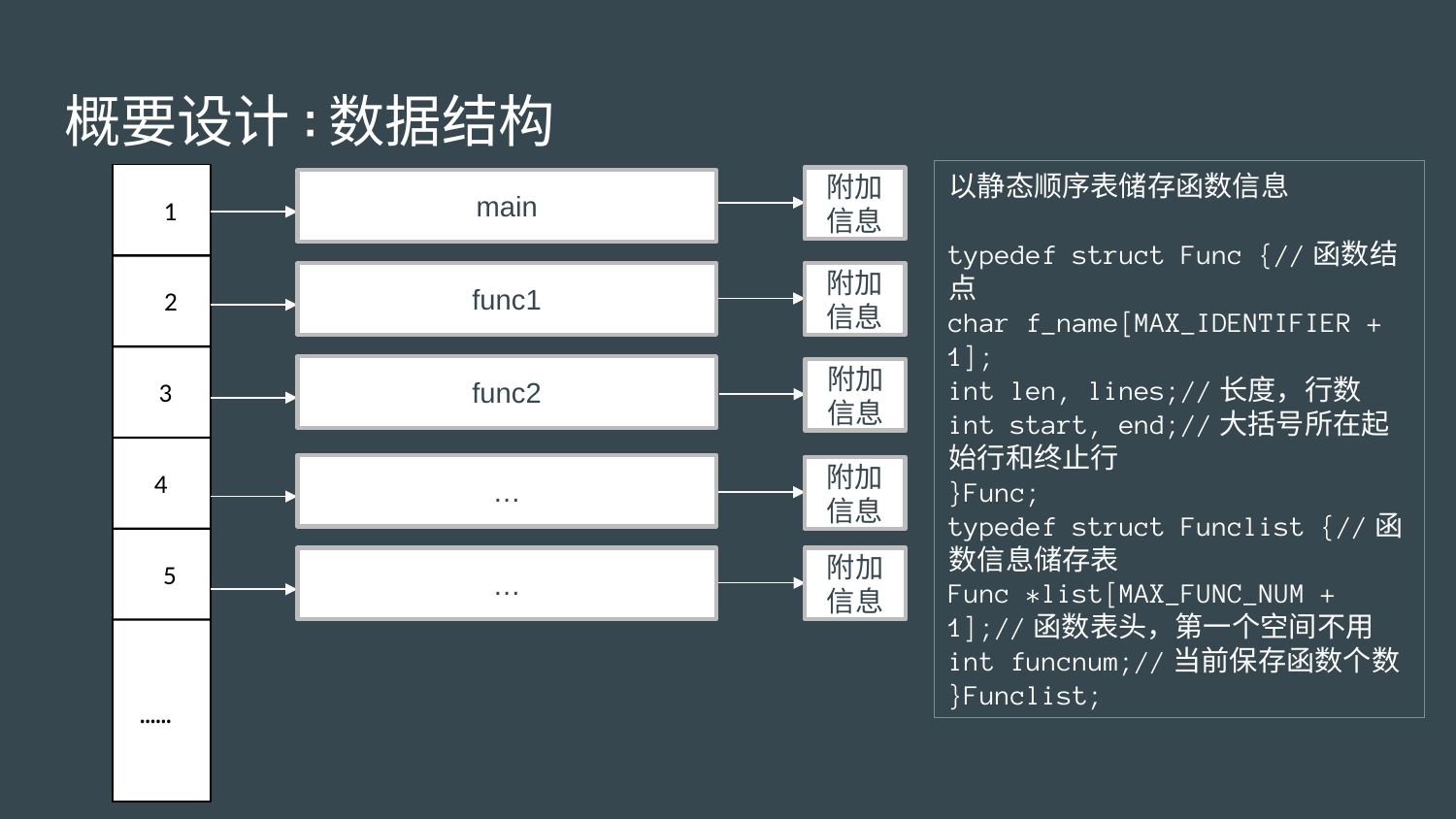

# 概要设计:数据结构
以静态顺序表储存函数信息

typedef struct Func {//函数结点
char f_name[MAX_IDENTIFIER + 1];
int len, lines;//长度，行数
int start, end;//大括号所在起始行和终止行
}Func;
typedef struct Funclist {//函数信息储存表
Func *list[MAX_FUNC_NUM + 1];//函数表头，第一个空间不用
int funcnum;//当前保存函数个数
}Funclist;

1

2

3

4

5

……
附加信息
main
func1
附加信息
func2
附加信息
…
附加信息
…
附加信息